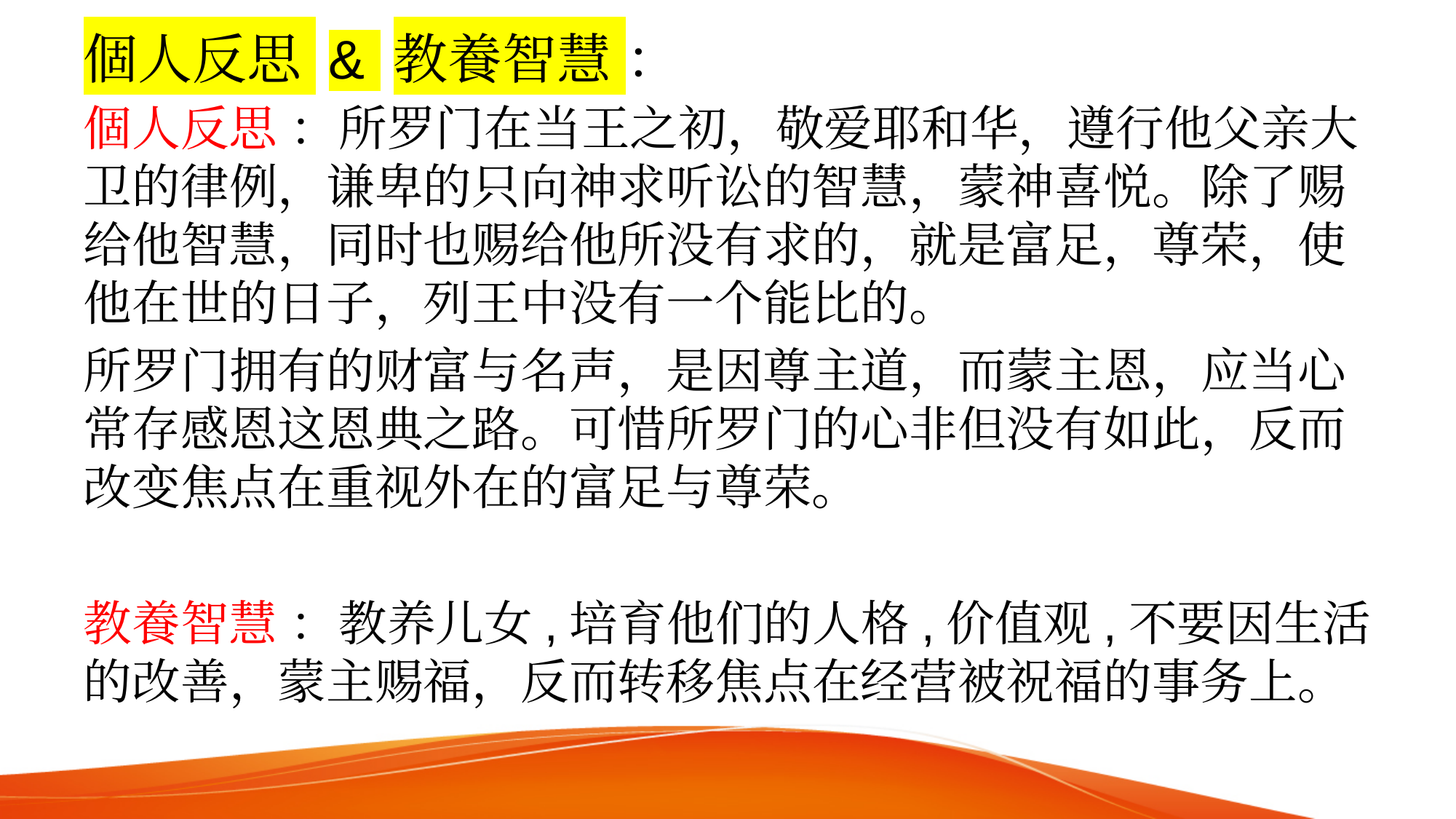

# 個人反思 & 教養智慧 ：
個人反思 ：所罗门在当王之初，敬爱耶和华，遵行他父亲大卫的律例，谦卑的只向神求听讼的智慧，蒙神喜悦。除了赐给他智慧，同时也赐给他所没有求的，就是富足，尊荣，使他在世的日子，列王中没有一个能比的。
所罗门拥有的财富与名声，是因尊主道，而蒙主恩，应当心常存感恩这恩典之路。可惜所罗门的心非但没有如此，反而改变焦点在重视外在的富足与尊荣。

教養智慧 ：教养儿女,培育他们的人格,价值观,不要因生活的改善，蒙主赐福，反而转移焦点在经营被祝福的事务上。